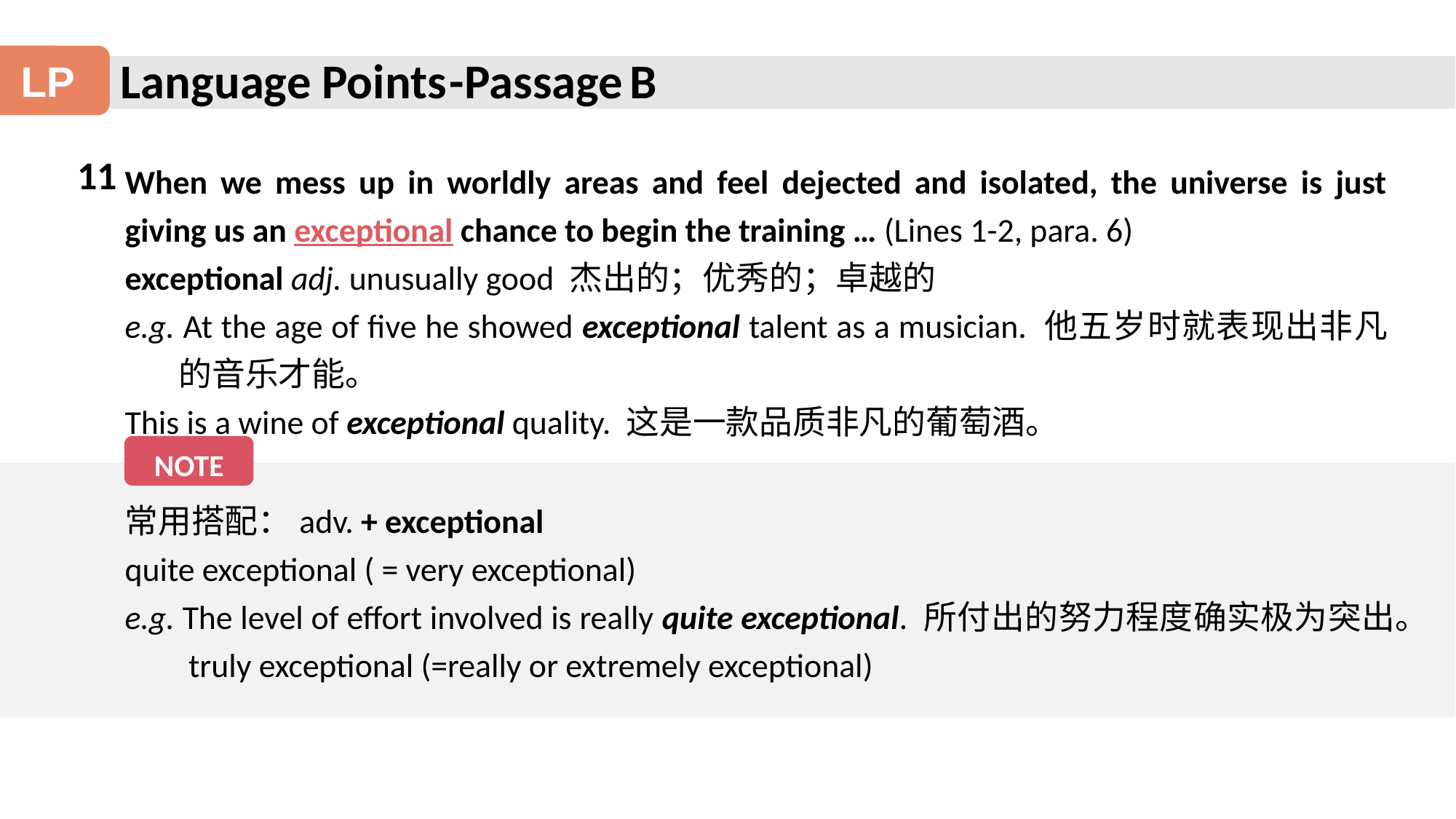

Language Points
-Passage B
LP

11
When we mess up in worldly areas and feel dejected and isolated, the universe is just giving us an exceptional chance to begin the training … (Lines 1-2, para. 6)
exceptional adj. unusually good 杰出的；优秀的；卓越的
e.g. At the age of five he showed exceptional talent as a musician. 他五岁时就表现出非凡的音乐才能。
This is a wine of exceptional quality. 这是一款品质非凡的葡萄酒。
NOTE

常用搭配：adv. + exceptional
quite exceptional ( = very exceptional)
e.g. The level of effort involved is really quite exceptional. 所付出的努力程度确实极为突出。truly exceptional (=really or extremely exceptional)